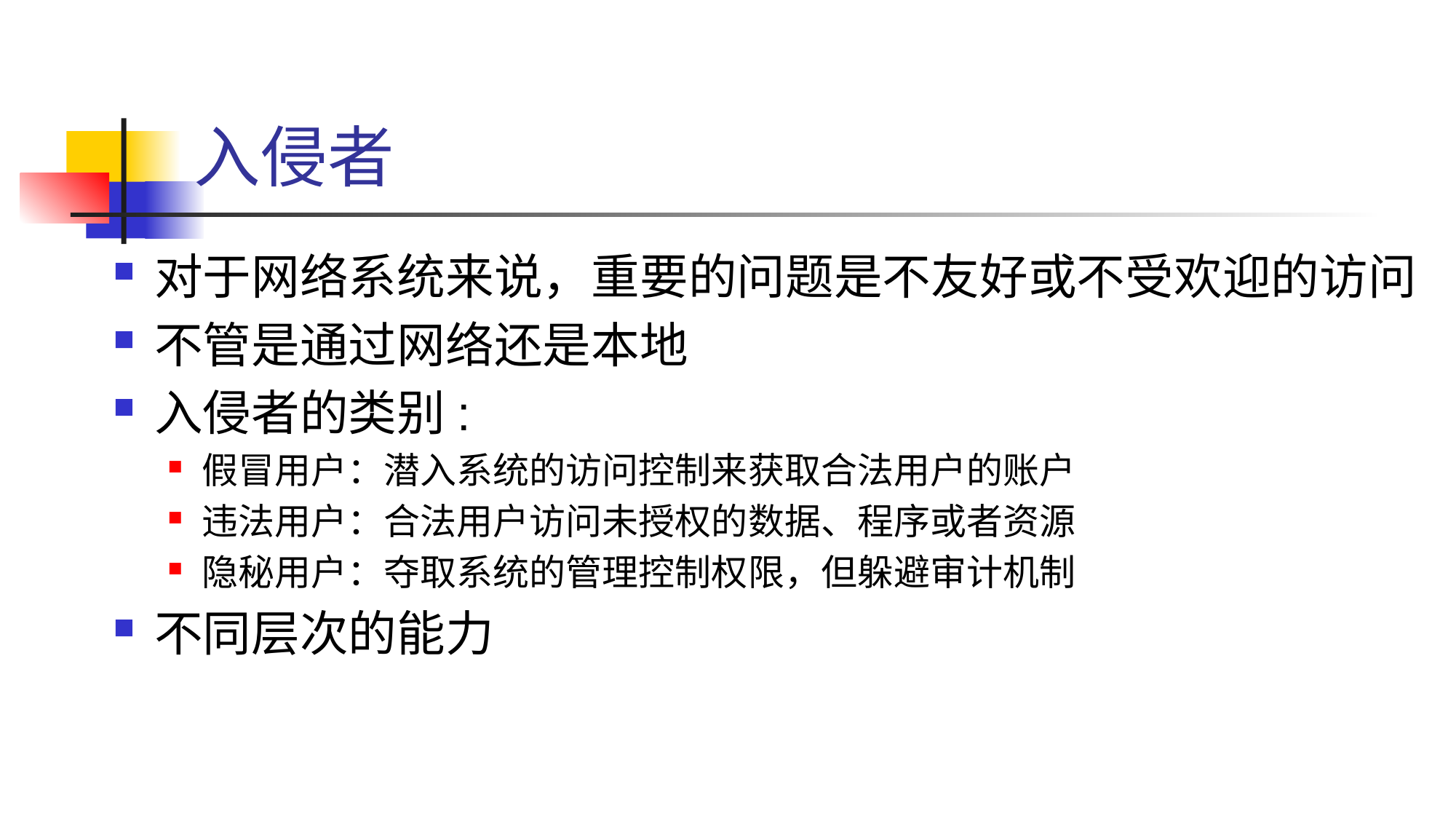

# 入侵者
对于网络系统来说，重要的问题是不友好或不受欢迎的访问
不管是通过网络还是本地
入侵者的类别:
假冒用户：潜入系统的访问控制来获取合法用户的账户
违法用户：合法用户访问未授权的数据、程序或者资源
隐秘用户：夺取系统的管理控制权限，但躲避审计机制
不同层次的能力